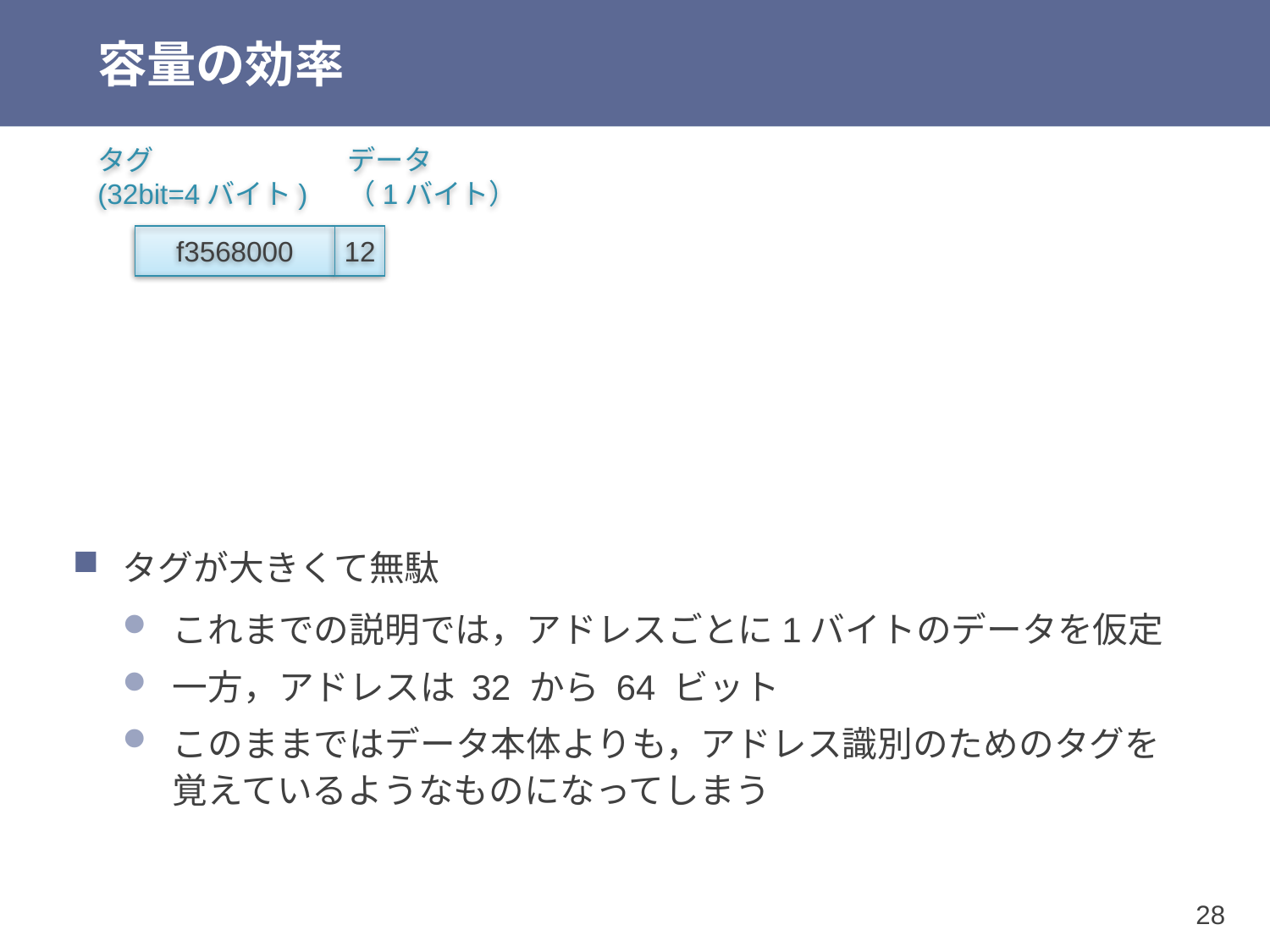

# 容量の効率
タグ
(32bit=4バイト)
データ
（1バイト）

f3568000
12
タグが大きくて無駄
これまでの説明では，アドレスごとに1バイトのデータを仮定
一方，アドレスは 32 から 64 ビット
このままではデータ本体よりも，アドレス識別のためのタグを覚えているようなものになってしまう